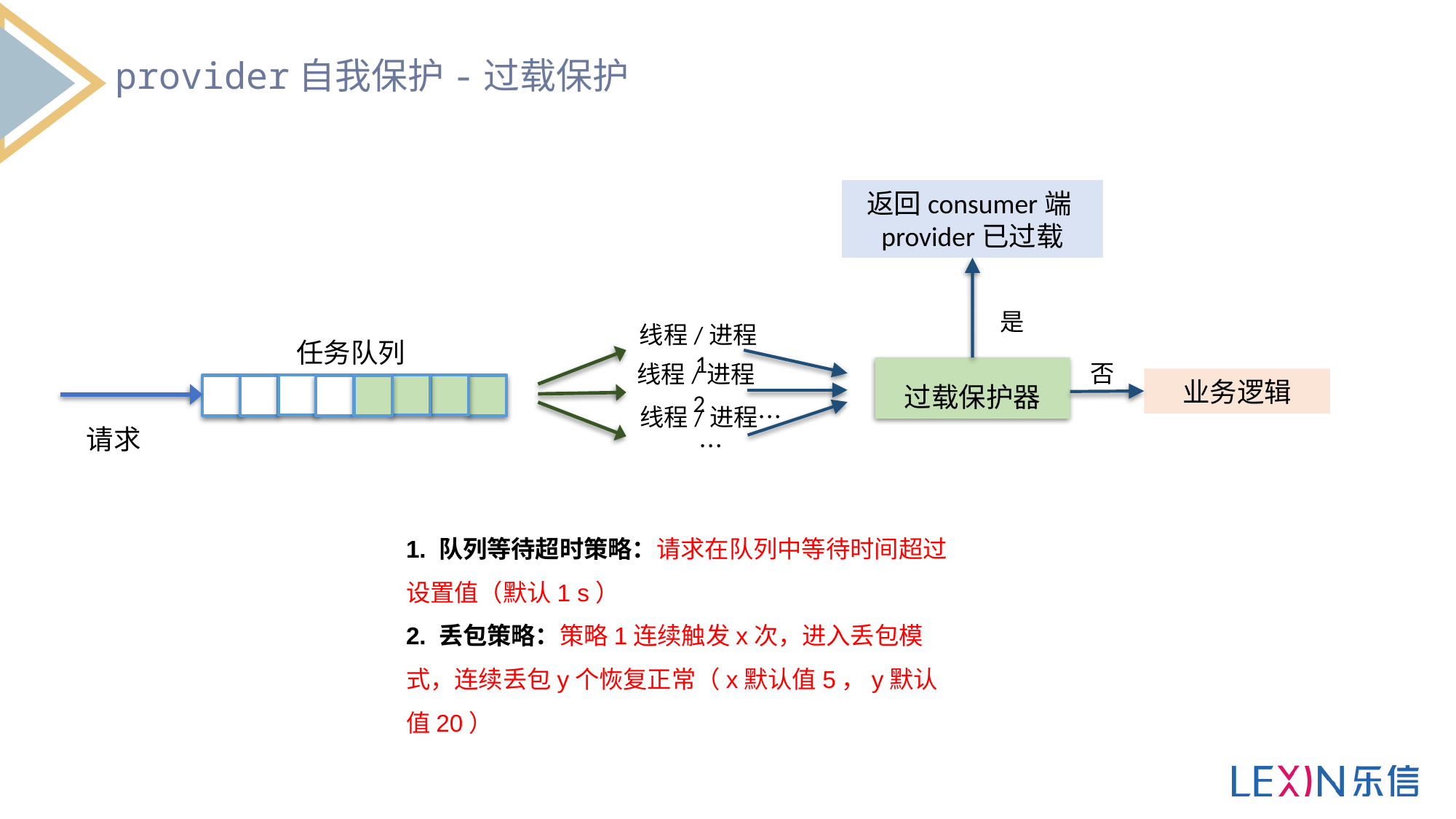

provider自我保护-过载保护
返回consumer端provider已过载
是
任务队列
线程/进程1
否
过载保护器
线程/进程2
业务逻辑

线程/进程……
请求
1. 队列等待超时策略：请求在队列中等待时间超过设置值（默认1 s）
2. 丢包策略：策略1连续触发x次，进入丢包模式，连续丢包y个恢复正常（x默认值5，y默认值20）